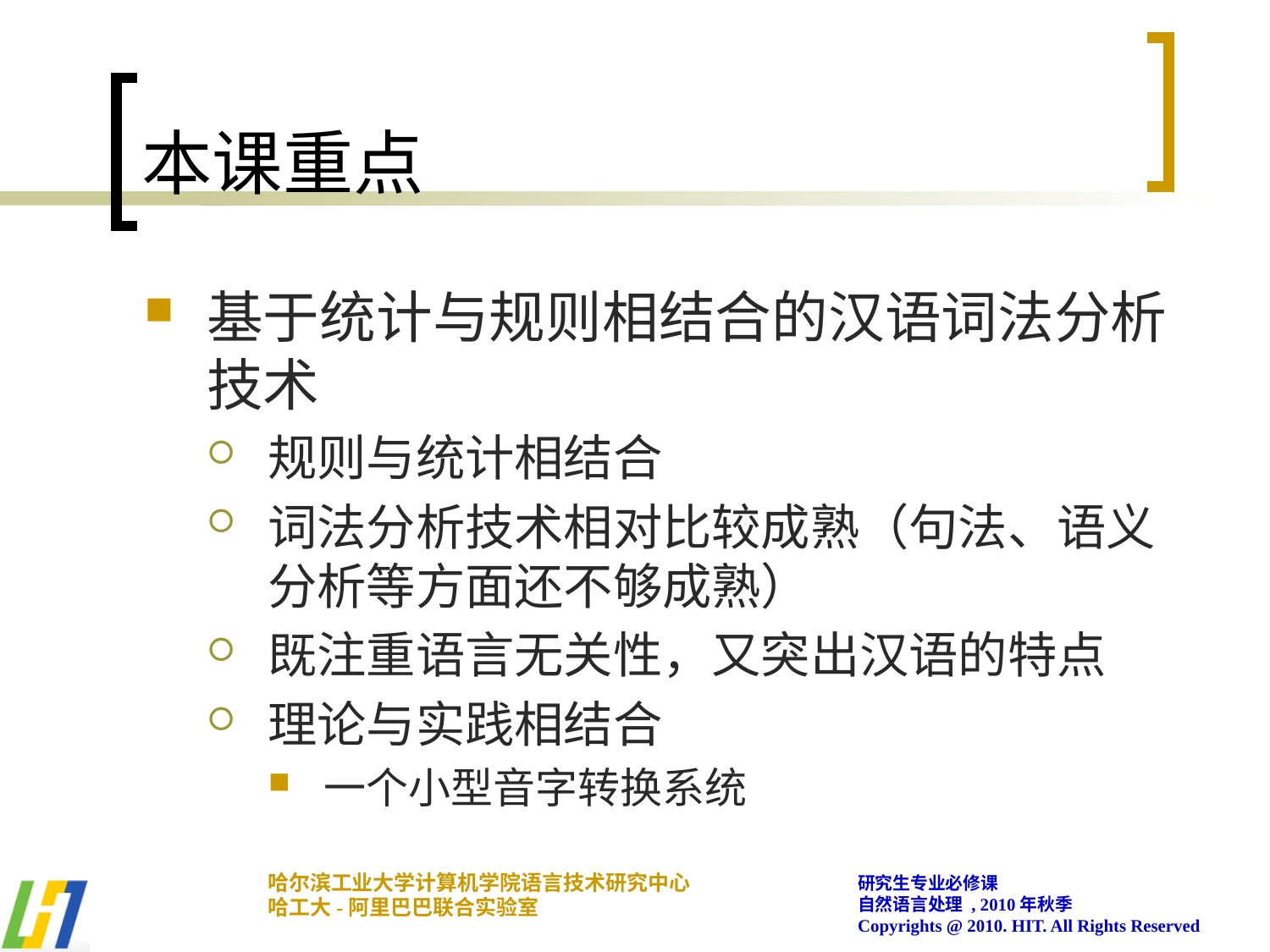

# 本课重点
基于统计与规则相结合的汉语词法分析技术
规则与统计相结合
词法分析技术相对比较成熟（句法、语义分析等方面还不够成熟）
既注重语言无关性，又突出汉语的特点
理论与实践相结合
一个小型音字转换系统
哈尔滨工业大学计算机学院语言技术研究中心
哈工大-阿里巴巴联合实验室
研究生专业必修课
自然语言处理 , 2010年秋季
Copyrights @ 2010. HIT. All Rights Reserved